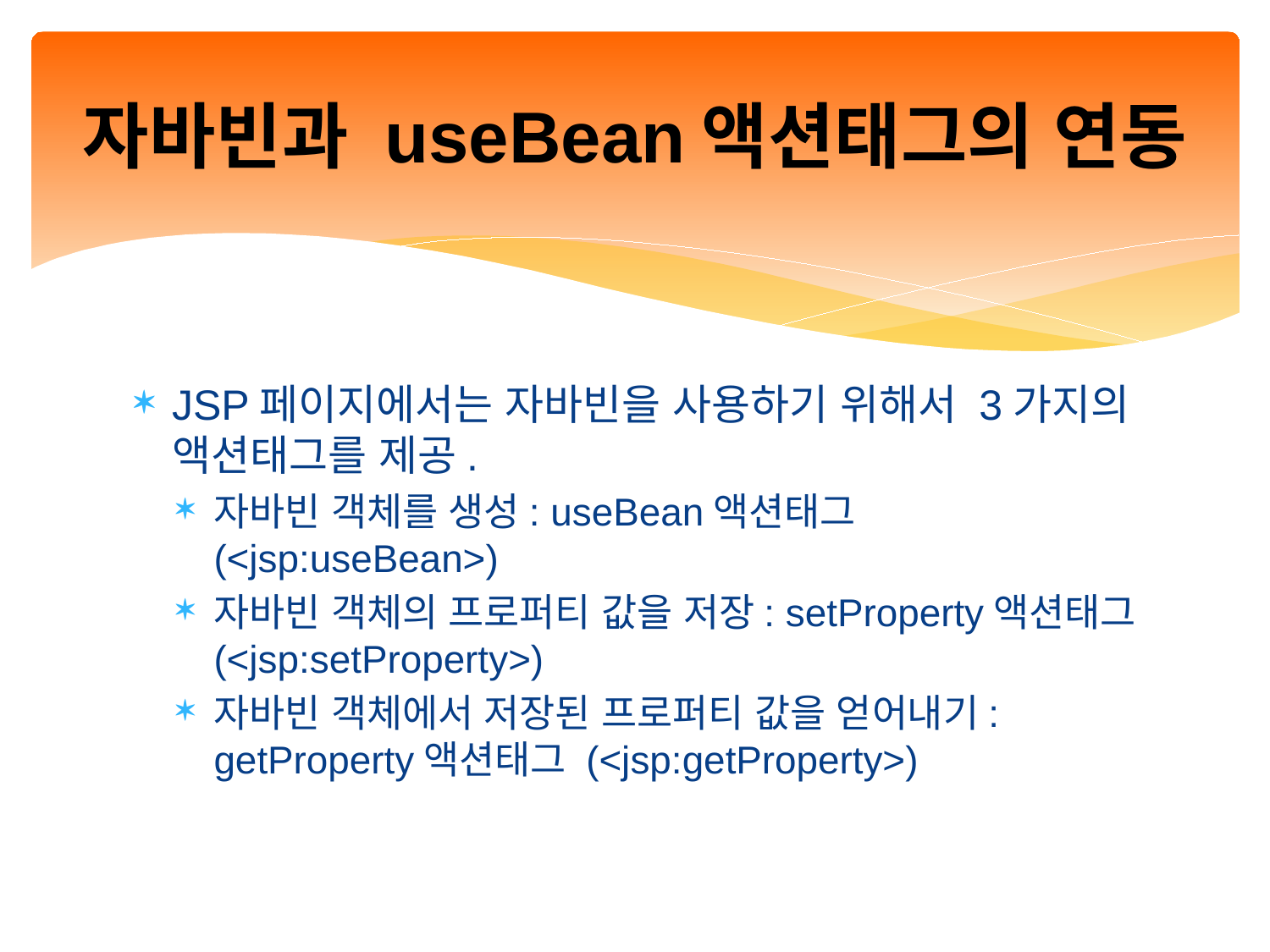

# 자바빈과 useBean액션태그의 연동
JSP페이지에서는 자바빈을 사용하기 위해서 3가지의 액션태그를 제공.
자바빈 객체를 생성: useBean액션태그(<jsp:useBean>)
자바빈 객체의 프로퍼티 값을 저장: setProperty액션태그(<jsp:setProperty>)
자바빈 객체에서 저장된 프로퍼티 값을 얻어내기:  getProperty액션태그 (<jsp:getProperty>)